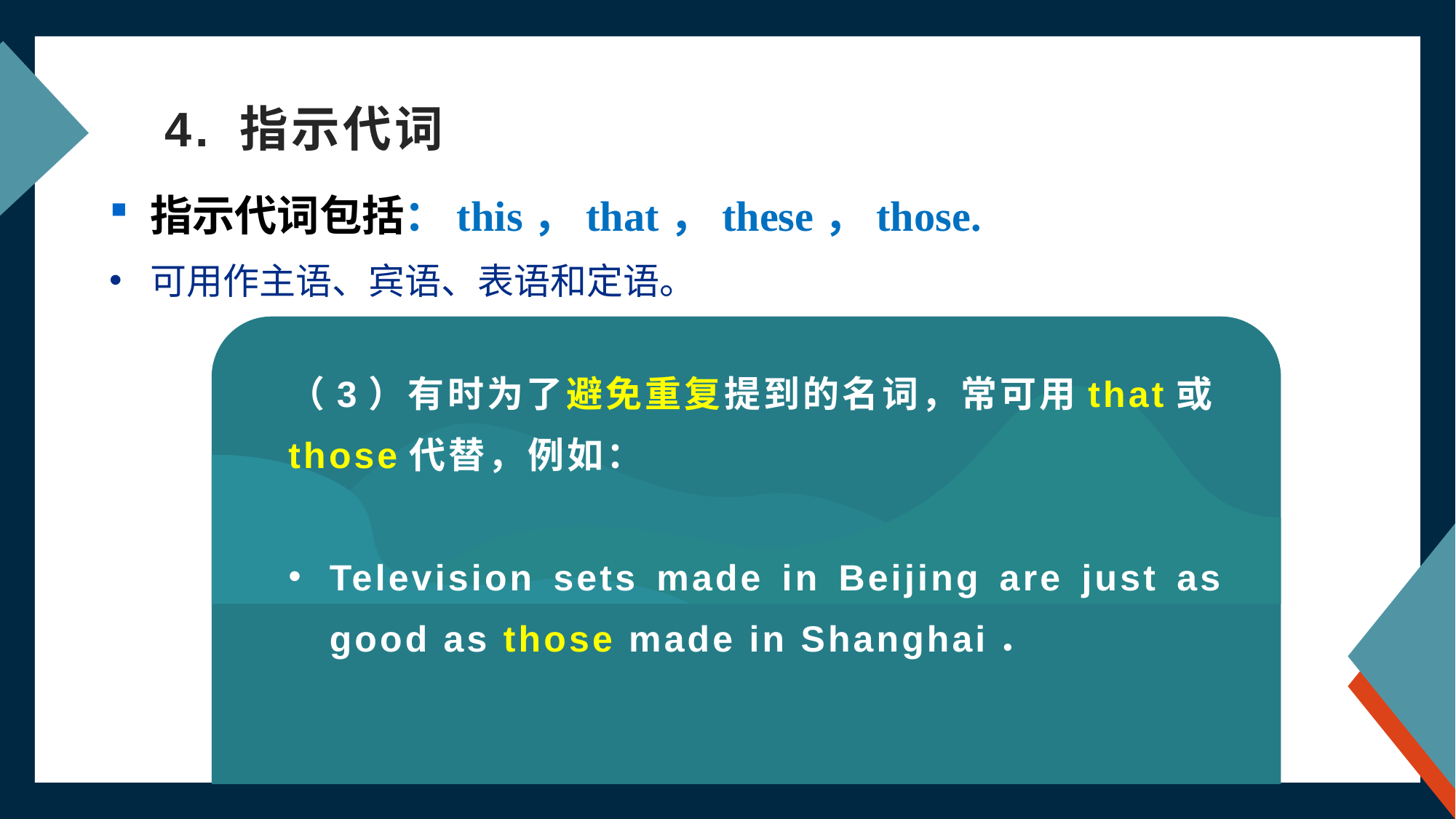

# 4. 指示代词
指示代词包括：this，that，these，those.
可用作主语、宾语、表语和定语。

（3）有时为了避免重复提到的名词，常可用that或those代替，例如：

Television sets made in Beijing are just as good as those made in Shanghai．